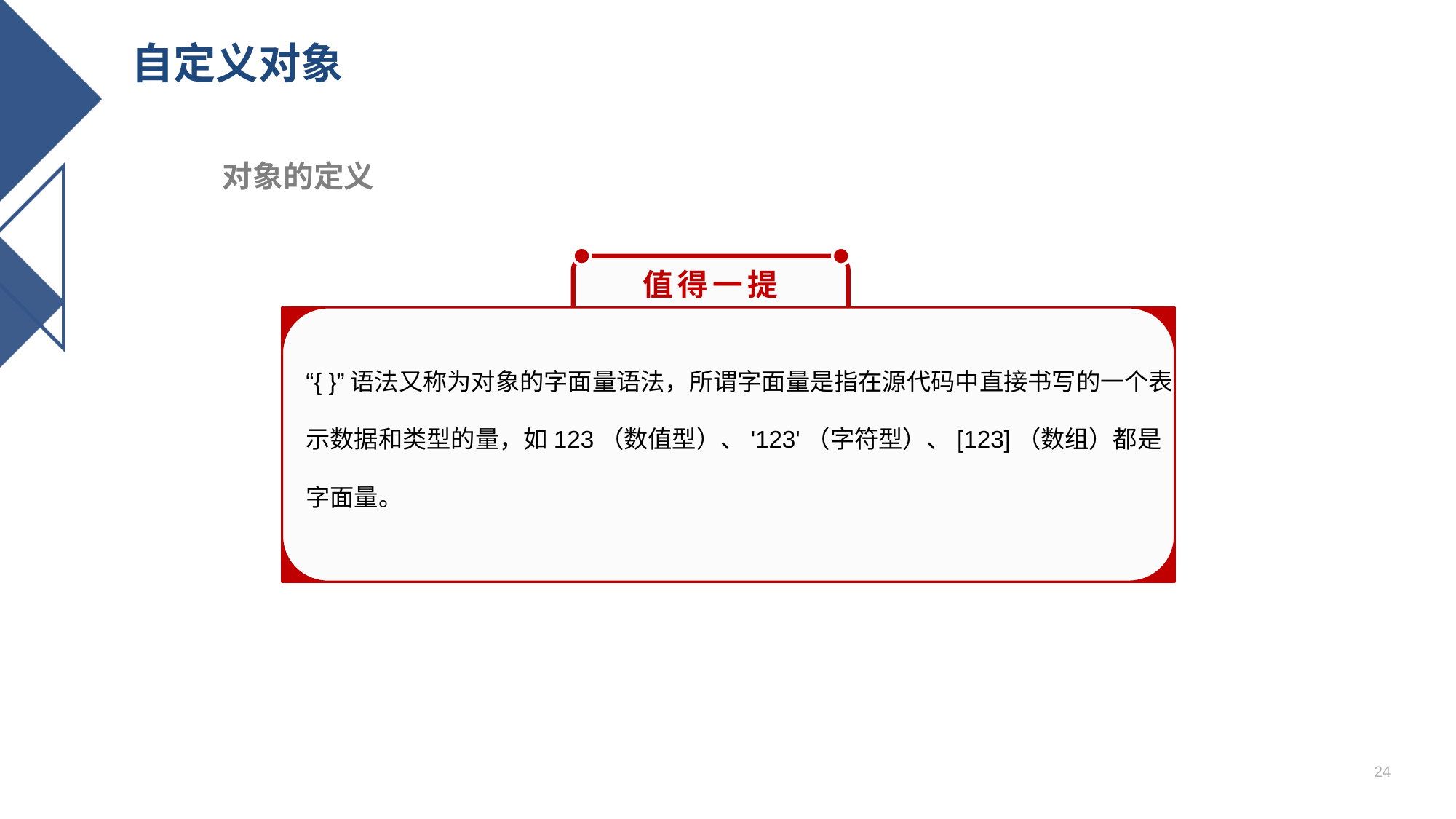

# 自定义对象
对象的定义

值得一提

“{ }”语法又称为对象的字面量语法，所谓字面量是指在源代码中直接书写的一个表示数据和类型的量，如123（数值型）、'123'（字符型）、[123]（数组）都是字面量。
24